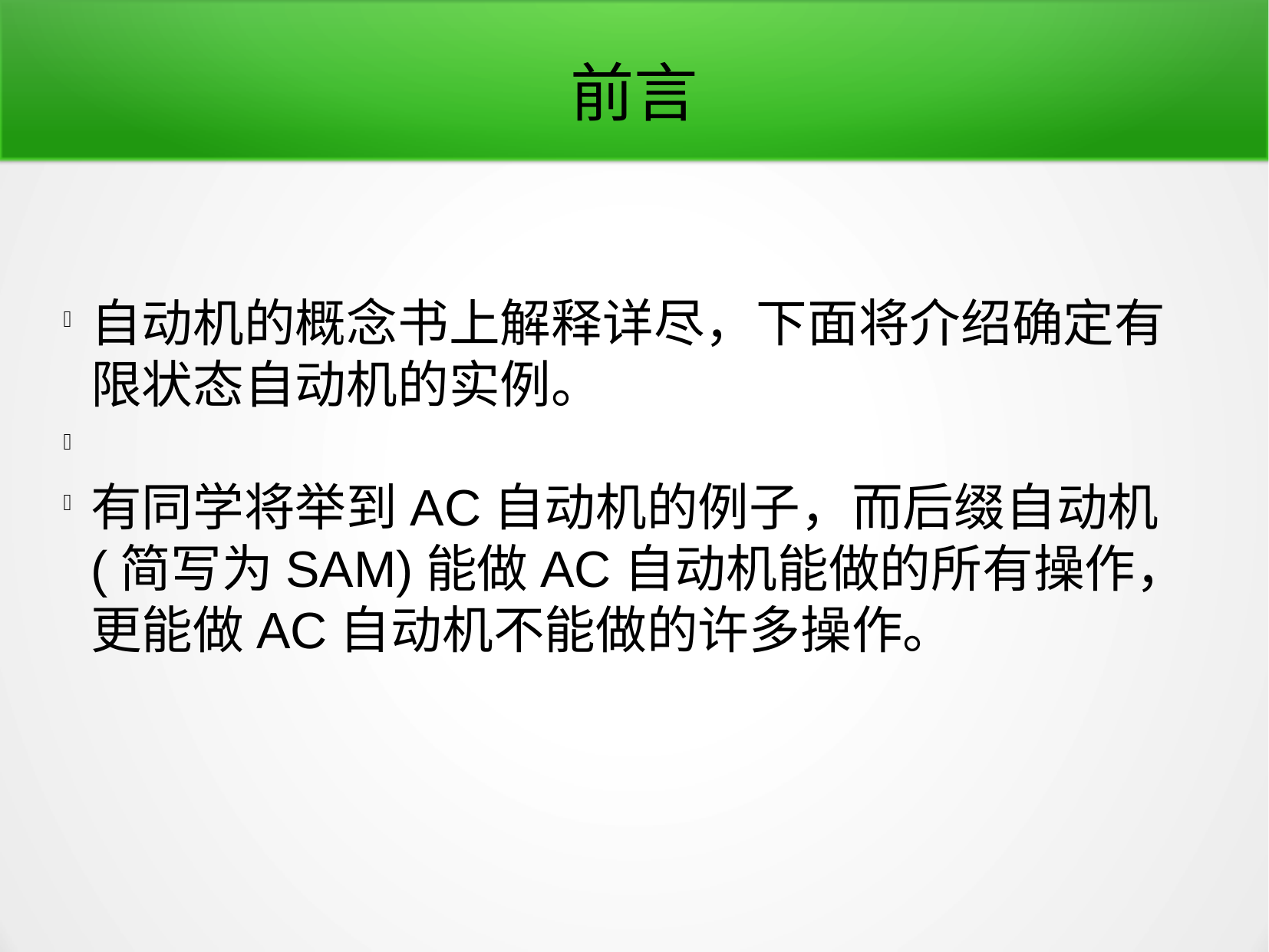

前言
自动机的概念书上解释详尽，下面将介绍确定有限状态自动机的实例。

有同学将举到AC自动机的例子，而后缀自动机(简写为SAM)能做AC自动机能做的所有操作，更能做AC自动机不能做的许多操作。